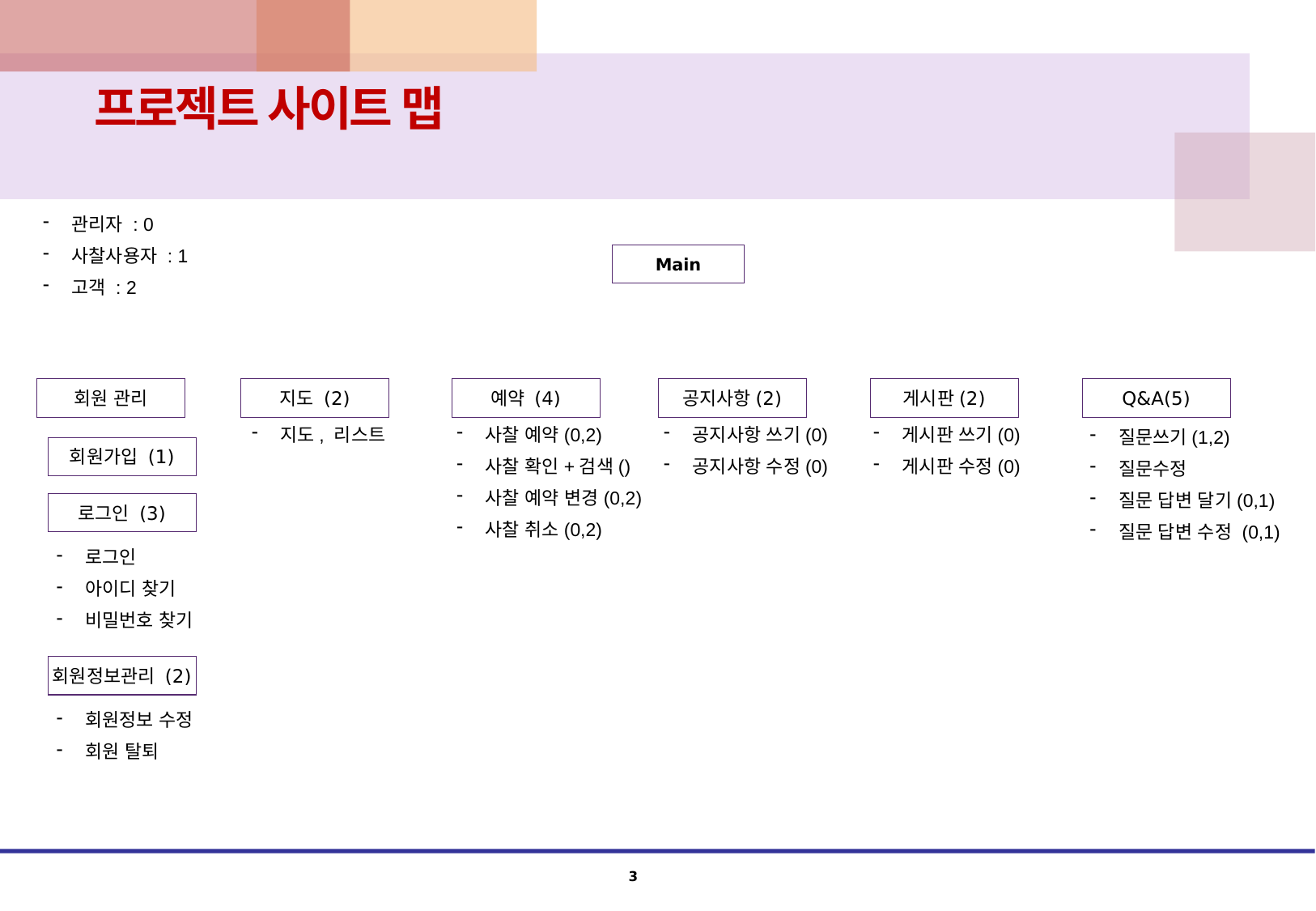

프로젝트 사이트 맵
관리자 : 0
사찰사용자 : 1
고객 : 2
Main
회원 관리
지도 (2)
예약 (4)
공지사항(2)
게시판(2)
Q&A(5)
지도, 리스트
사찰 예약(0,2)
사찰 확인+검색()
사찰 예약 변경(0,2)
사찰 취소(0,2)
공지사항 쓰기(0)
공지사항 수정(0)
게시판 쓰기(0)
게시판 수정(0)
질문쓰기(1,2)
질문수정
질문 답변 달기(0,1)
질문 답변 수정 (0,1)
회원가입 (1)
로그인 (3)
로그인
아이디 찾기
비밀번호 찾기
회원정보관리 (2)
회원정보 수정
회원 탈퇴